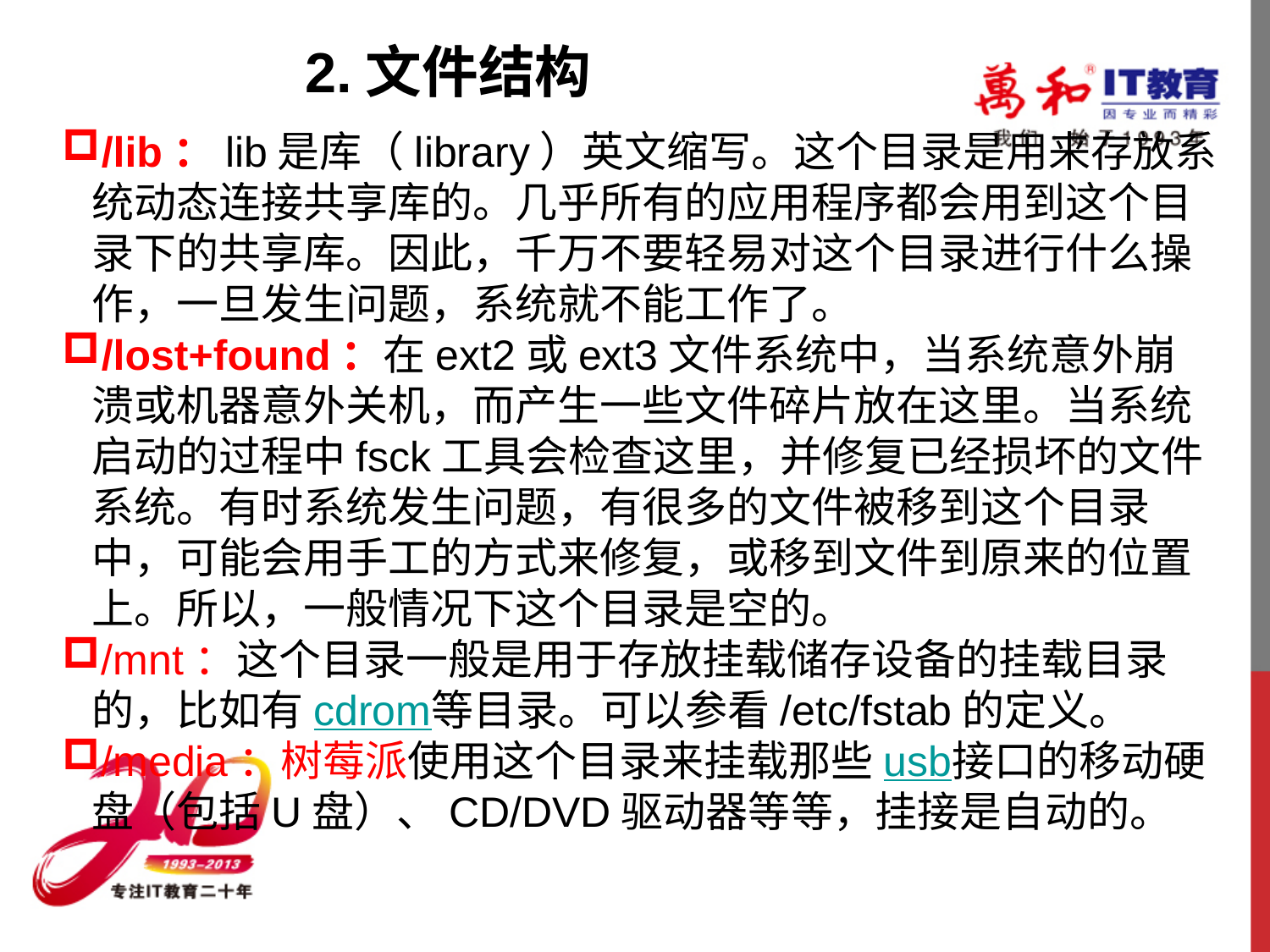

2.文件结构
/lib：lib是库（library）英文缩写。这个目录是用来存放系统动态连接共享库的。几乎所有的应用程序都会用到这个目录下的共享库。因此，千万不要轻易对这个目录进行什么操作，一旦发生问题，系统就不能工作了。
/lost+found：在ext2或ext3文件系统中，当系统意外崩溃或机器意外关机，而产生一些文件碎片放在这里。当系统启动的过程中fsck工具会检查这里，并修复已经损坏的文件系统。有时系统发生问题，有很多的文件被移到这个目录中，可能会用手工的方式来修复，或移到文件到原来的位置上。所以，一般情况下这个目录是空的。
/mnt：这个目录一般是用于存放挂载储存设备的挂载目录的，比如有cdrom等目录。可以参看/etc/fstab的定义。
/media：树莓派使用这个目录来挂载那些usb接口的移动硬盘（包括U盘）、CD/DVD驱动器等等，挂接是自动的。